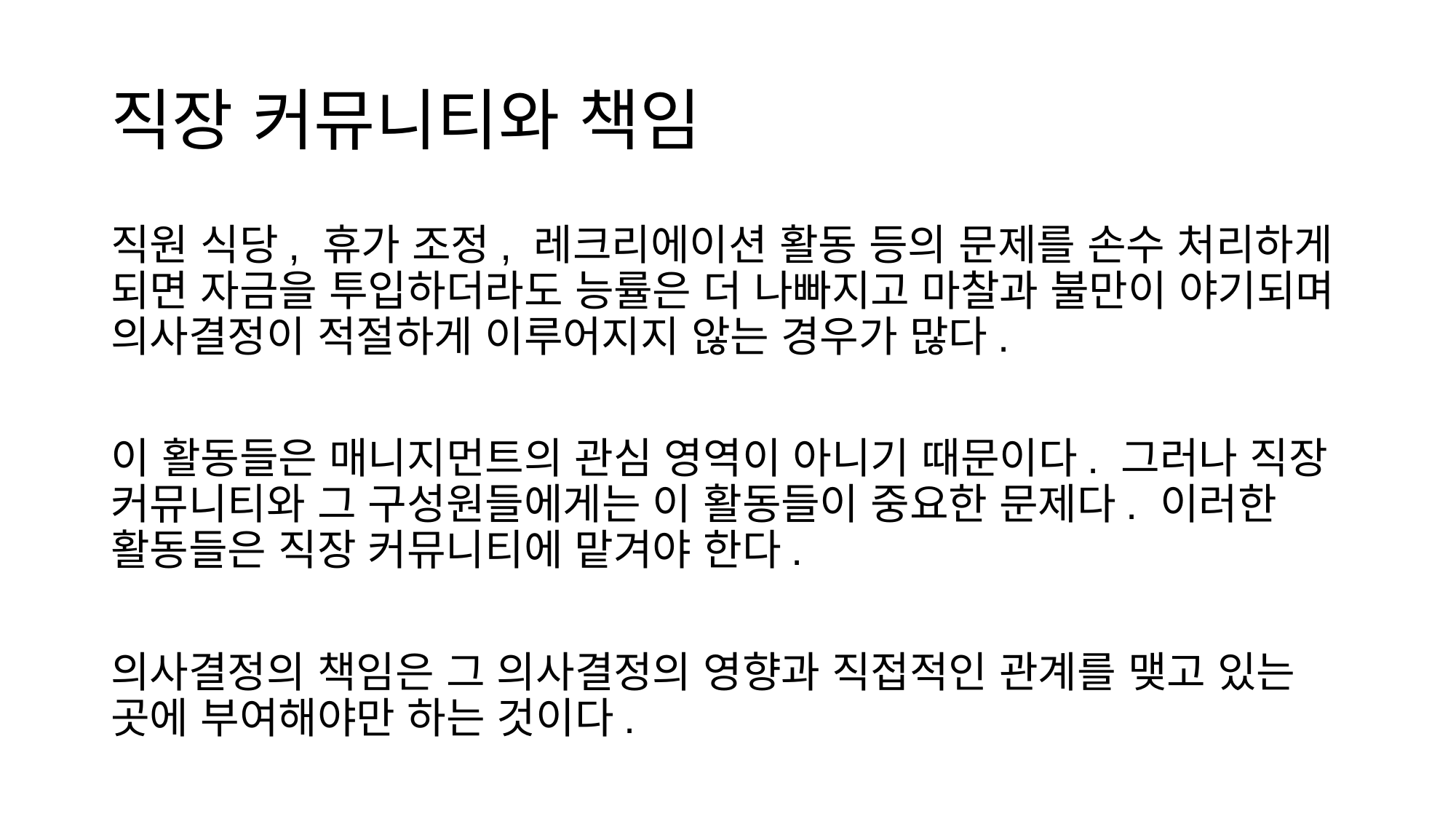

# 직장 커뮤니티와 책임
직원 식당, 휴가 조정, 레크리에이션 활동 등의 문제를 손수 처리하게 되면 자금을 투입하더라도 능률은 더 나빠지고 마찰과 불만이 야기되며 의사결정이 적절하게 이루어지지 않는 경우가 많다.

이 활동들은 매니지먼트의 관심 영역이 아니기 때문이다. 그러나 직장 커뮤니티와 그 구성원들에게는 이 활동들이 중요한 문제다. 이러한 활동들은 직장 커뮤니티에 맡겨야 한다.

의사결정의 책임은 그 의사결정의 영향과 직접적인 관계를 맺고 있는 곳에 부여해야만 하는 것이다.